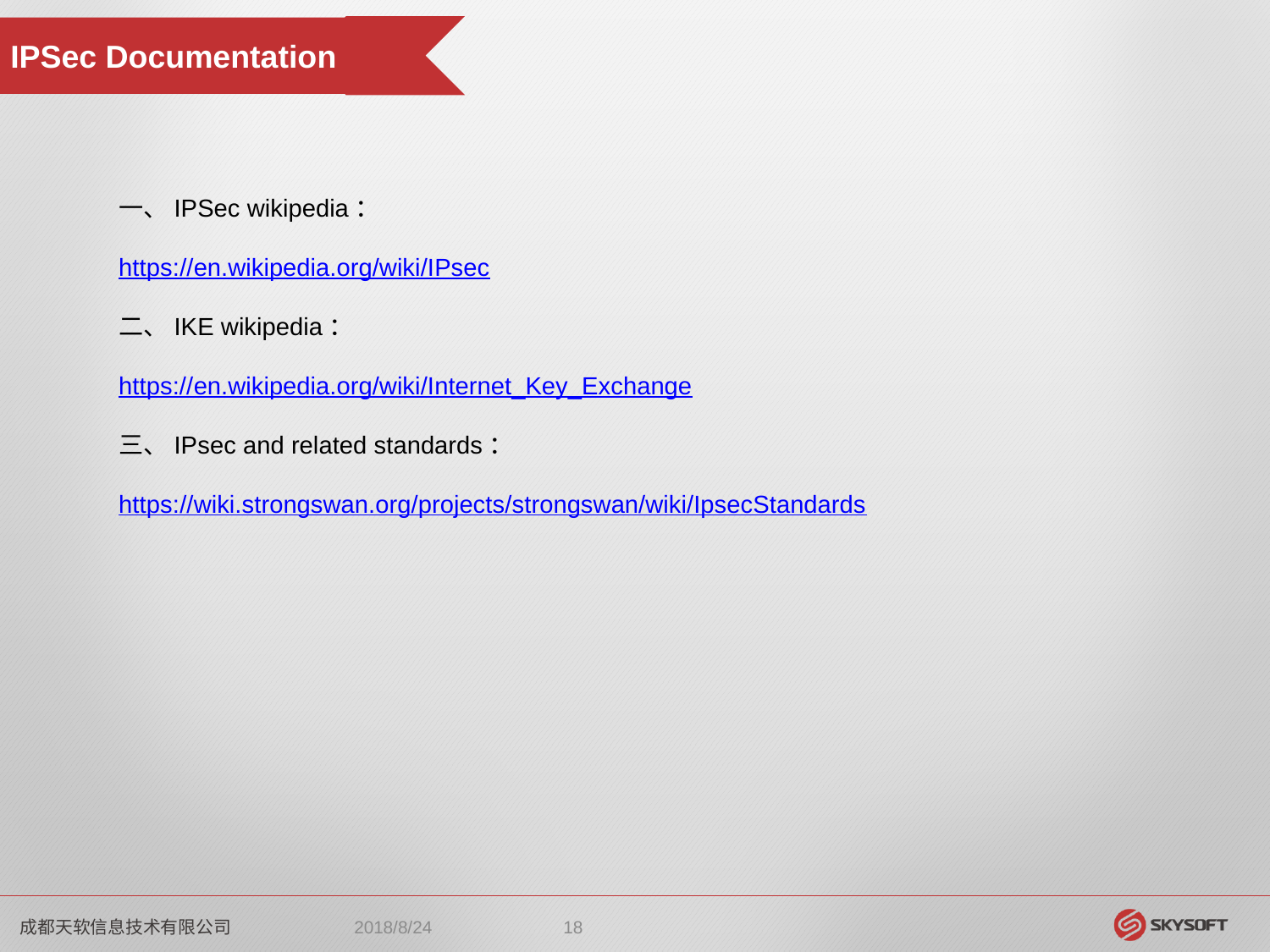

IPSec Documentation

一、IPSec wikipedia：

https://en.wikipedia.org/wiki/IPsec

二、IKE wikipedia：

https://en.wikipedia.org/wiki/Internet_Key_Exchange

三、IPsec and related standards：

https://wiki.strongswan.org/projects/strongswan/wiki/IpsecStandards

成都天软信息技术有限公司
2018/8/24
18